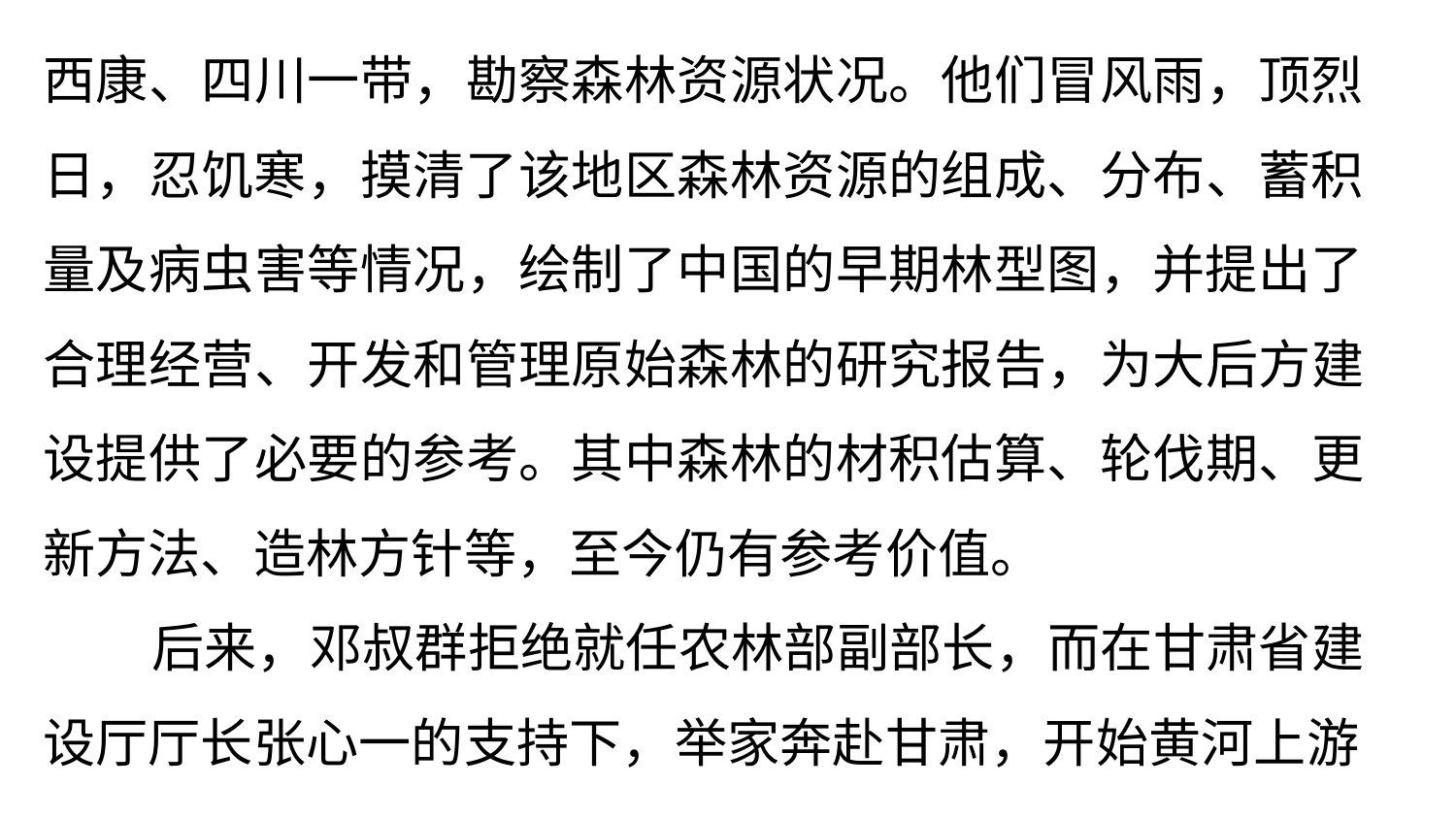

西康、四川一带，勘察森林资源状况。他们冒风雨，顶烈日，忍饥寒，摸清了该地区森林资源的组成、分布、蓄积量及病虫害等情况，绘制了中国的早期林型图，并提出了合理经营、开发和管理原始森林的研究报告，为大后方建设提供了必要的参考。其中森林的材积估算、轮伐期、更新方法、造林方针等，至今仍有参考价值。
        后来，邓叔群拒绝就任农林部副部长，而在甘肃省建设厅厅长张心一的支持下，举家奔赴甘肃，开始黄河上游